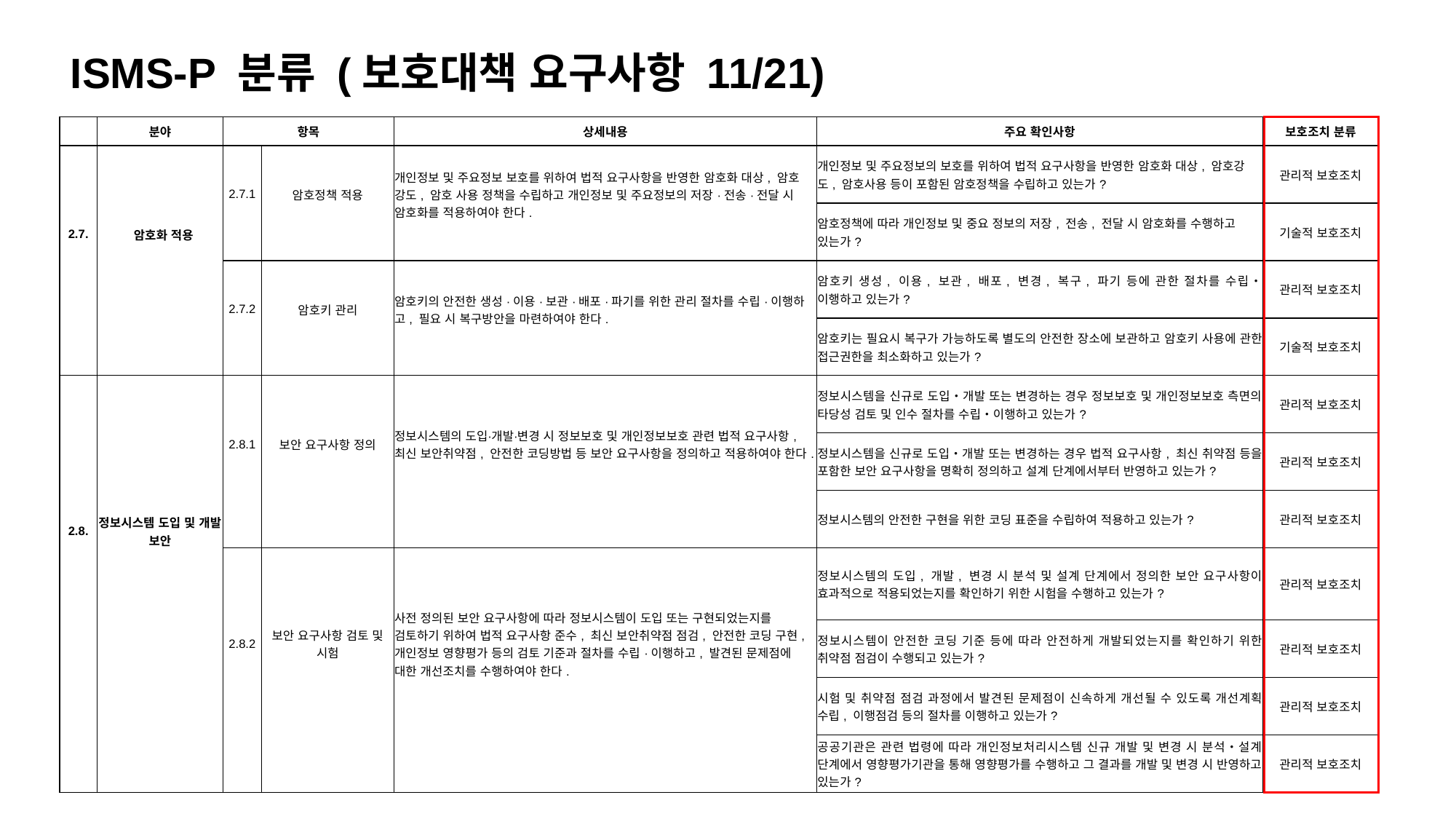

ISMS-P 분류 (보호대책 요구사항 11/21)
|  | 분야 | 항목 |  | 상세내용 | 주요 확인사항 | 보호조치 분류 |
| --- | --- | --- | --- | --- | --- | --- |
| 2.7. | 암호화 적용 | 2.7.1 | 암호정책 적용 | 개인정보 및 주요정보 보호를 위하여 법적 요구사항을 반영한 암호화 대상, 암호 강도, 암호 사용 정책을 수립하고 개인정보 및 주요정보의 저장·전송·전달 시 암호화를 적용하여야 한다. | 개인정보 및 주요정보의 보호를 위하여 법적 요구사항을 반영한 암호화 대상, 암호강도, 암호사용 등이 포함된 암호정책을 수립하고 있는가? | 관리적 보호조치 |
|  |  |  |  |  | 암호정책에 따라 개인정보 및 중요 정보의 저장, 전송, 전달 시 암호화를 수행하고 있는가? | 기술적 보호조치 |
|  |  | 2.7.2 | 암호키 관리 | 암호키의 안전한 생성·이용·보관·배포·파기를 위한 관리 절차를 수립·이행하고, 필요 시 복구방안을 마련하여야 한다. | 암호키 생성, 이용, 보관, 배포, 변경, 복구, 파기 등에 관한 절차를 수립‧이행하고 있는가? | 관리적 보호조치 |
|  |  |  |  |  | 암호키는 필요시 복구가 가능하도록 별도의 안전한 장소에 보관하고 암호키 사용에 관한 접근권한을 최소화하고 있는가? | 기술적 보호조치 |
| 2.8. | 정보시스템 도입 및 개발 보안 | 2.8.1 | 보안 요구사항 정의 | 정보시스템의 도입∙개발∙변경 시 정보보호 및 개인정보보호 관련 법적 요구사항, 최신 보안취약점, 안전한 코딩방법 등 보안 요구사항을 정의하고 적용하여야 한다. | 정보시스템을 신규로 도입‧개발 또는 변경하는 경우 정보보호 및 개인정보보호 측면의 타당성 검토 및 인수 절차를 수립‧이행하고 있는가? | 관리적 보호조치 |
|  |  |  |  |  | 정보시스템을 신규로 도입‧개발 또는 변경하는 경우 법적 요구사항, 최신 취약점 등을 포함한 보안 요구사항을 명확히 정의하고 설계 단계에서부터 반영하고 있는가? | 관리적 보호조치 |
|  |  |  |  |  | 정보시스템의 안전한 구현을 위한 코딩 표준을 수립하여 적용하고 있는가? | 관리적 보호조치 |
|  |  | 2.8.2 | 보안 요구사항 검토 및 시험 | 사전 정의된 보안 요구사항에 따라 정보시스템이 도입 또는 구현되었는지를 검토하기 위하여 법적 요구사항 준수, 최신 보안취약점 점검, 안전한 코딩 구현, 개인정보 영향평가 등의 검토 기준과 절차를 수립·이행하고, 발견된 문제점에 대한 개선조치를 수행하여야 한다. | 정보시스템의 도입, 개발, 변경 시 분석 및 설계 단계에서 정의한 보안 요구사항이 효과적으로 적용되었는지를 확인하기 위한 시험을 수행하고 있는가? | 관리적 보호조치 |
|  |  |  |  |  | 정보시스템이 안전한 코딩 기준 등에 따라 안전하게 개발되었는지를 확인하기 위한 취약점 점검이 수행되고 있는가? | 관리적 보호조치 |
|  |  |  |  |  | 시험 및 취약점 점검 과정에서 발견된 문제점이 신속하게 개선될 수 있도록 개선계획 수립, 이행점검 등의 절차를 이행하고 있는가? | 관리적 보호조치 |
|  |  |  |  |  | 공공기관은 관련 법령에 따라 개인정보처리시스템 신규 개발 및 변경 시 분석‧설계 단계에서 영향평가기관을 통해 영향평가를 수행하고 그 결과를 개발 및 변경 시 반영하고 있는가? | 관리적 보호조치 |